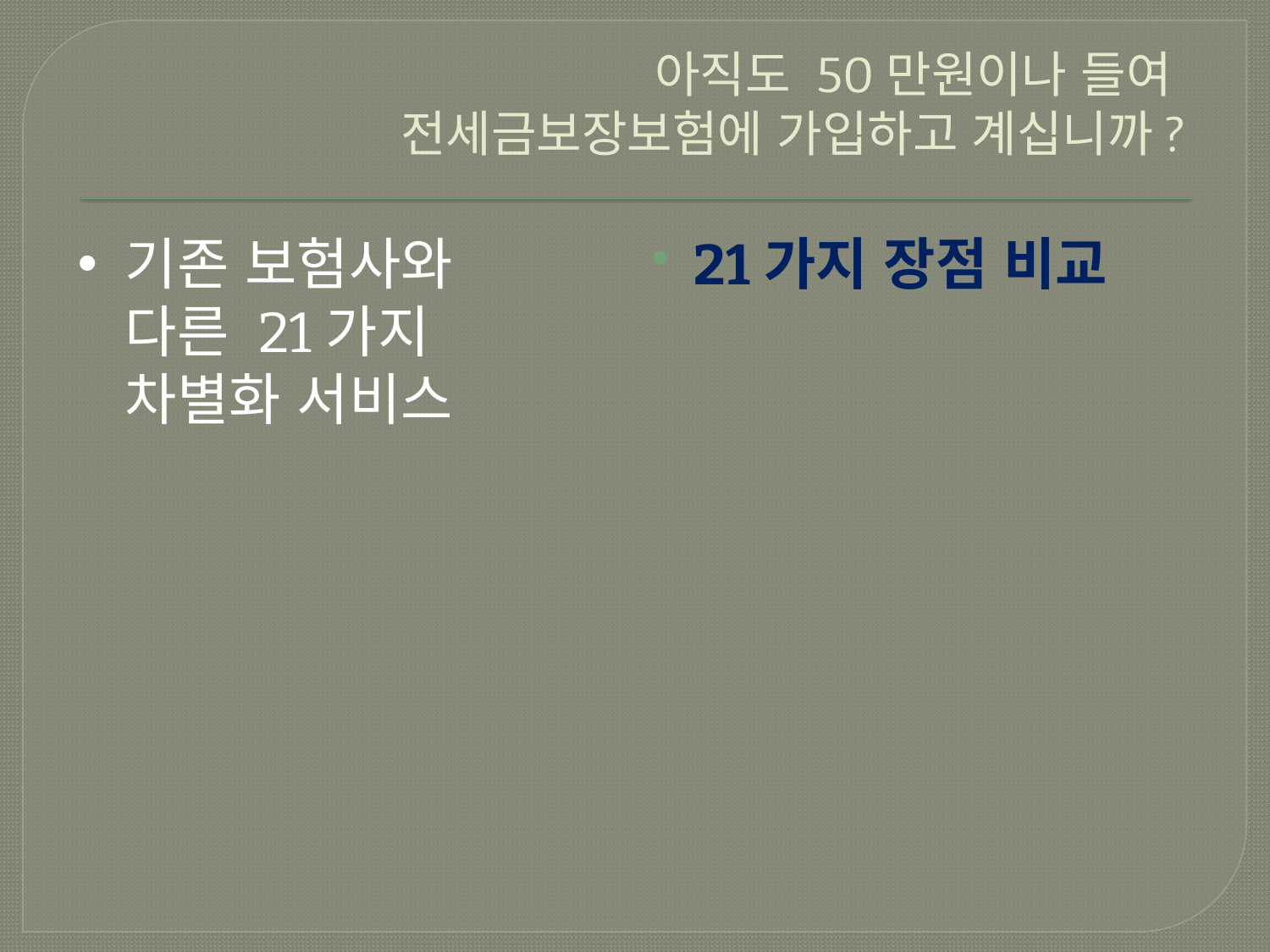

# 아직도 50만원이나 들여 전세금보장보험에 가입하고 계십니까?

기존 보험사와 다른 21가지 차별화 서비스

21가지 장점 비교